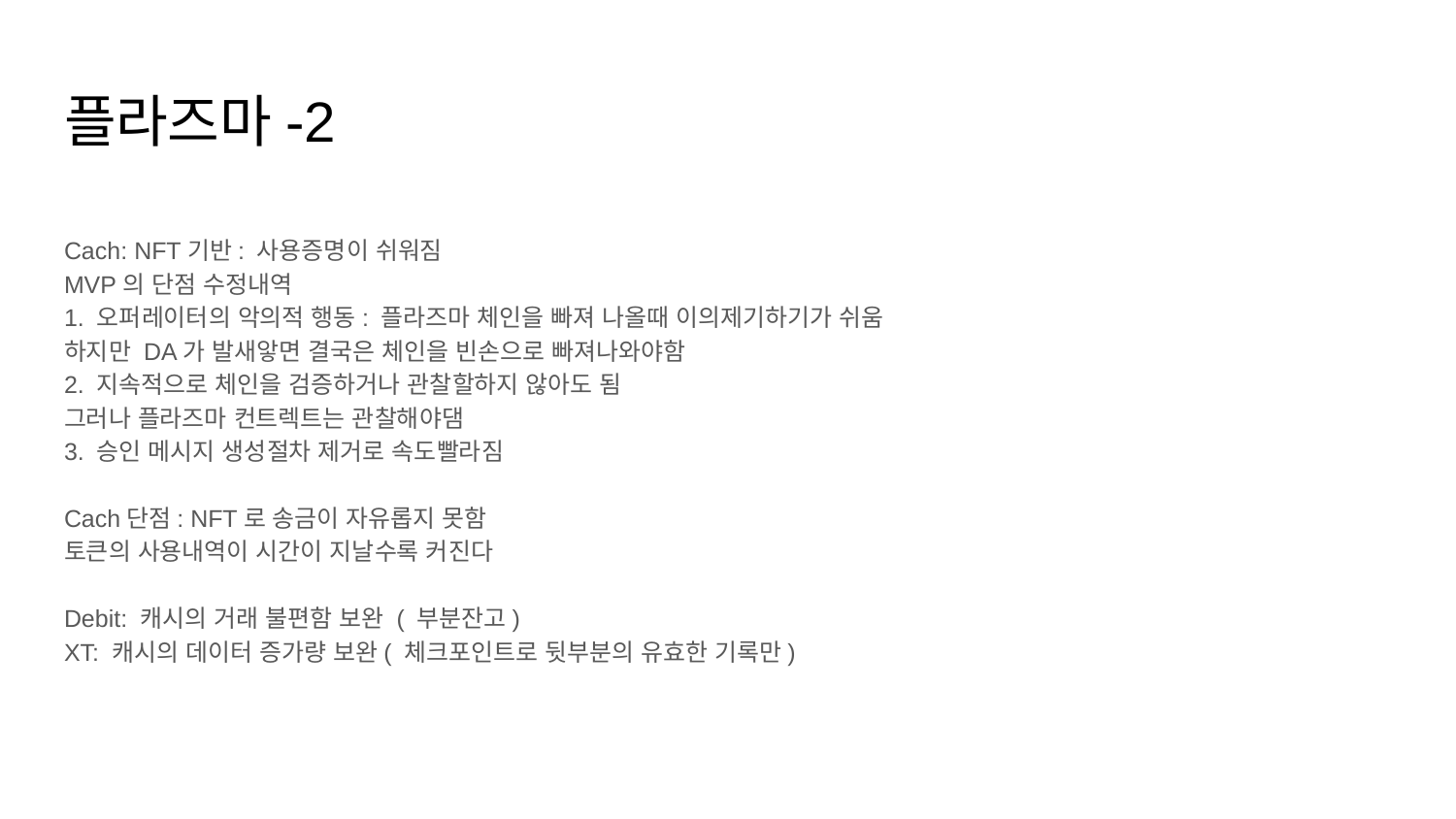

# 플라즈마-2
Cach: NFT기반: 사용증명이 쉬워짐
MVP의 단점 수정내역
1. 오퍼레이터의 악의적 행동: 플라즈마 체인을 빠져 나올때 이의제기하기가 쉬움
하지만 DA가 발새앟면 결국은 체인을 빈손으로 빠져나와야함
2. 지속적으로 체인을 검증하거나 관찰할하지 않아도 됨
그러나 플라즈마 컨트렉트는 관찰해야댐
3. 승인 메시지 생성절차 제거로 속도빨라짐
Cach단점: NFT로 송금이 자유롭지 못함
토큰의 사용내역이 시간이 지날수록 커진다
Debit: 캐시의 거래 불편함 보완 ( 부분잔고)
XT: 캐시의 데이터 증가량 보완( 체크포인트로 뒷부분의 유효한 기록만)